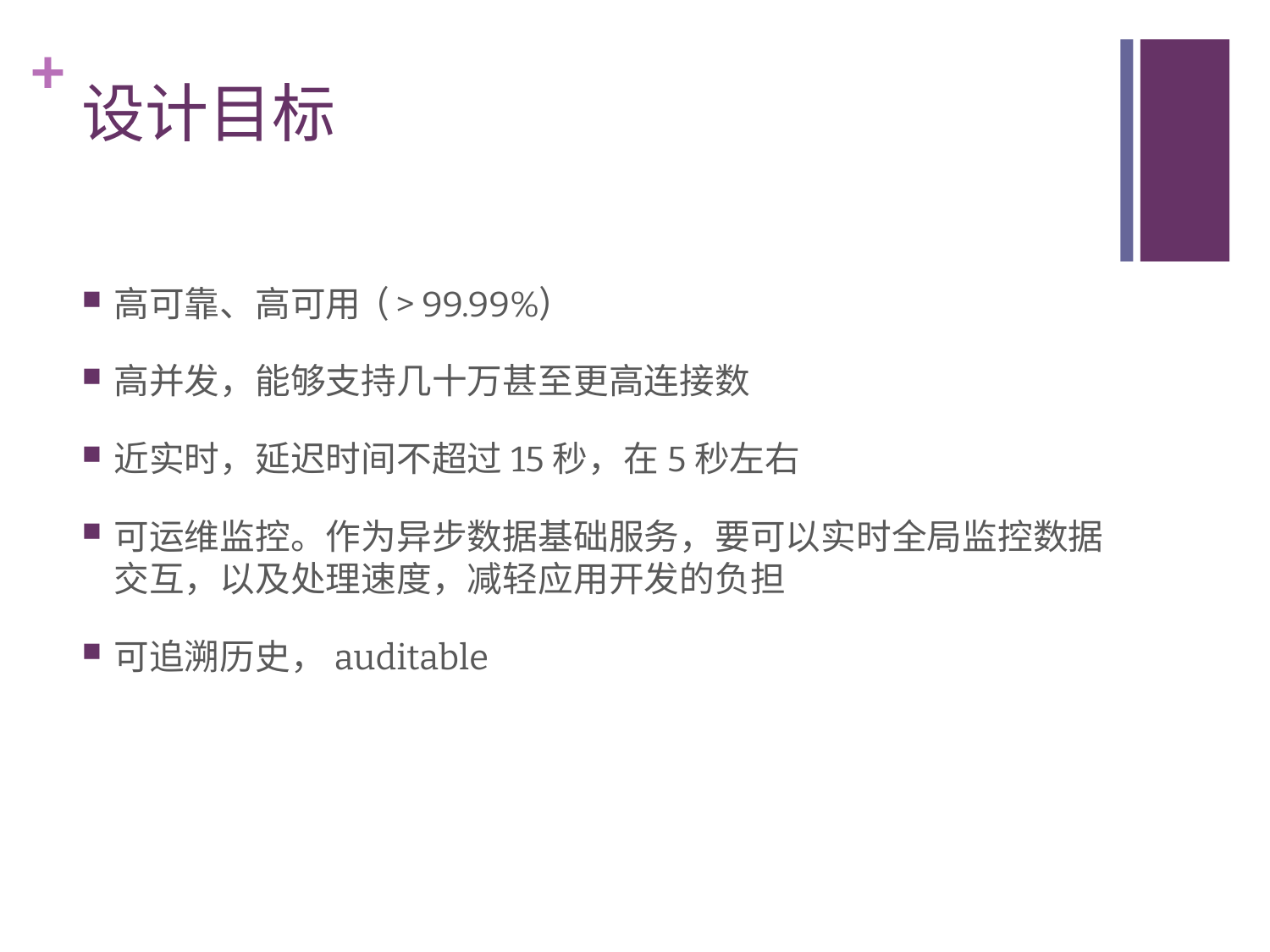

# 设计目标
高可靠、高可用 ( > 99.99%)
高并发，能够支持几十万甚至更高连接数
近实时，延迟时间不超过15秒，在5秒左右
可运维监控。作为异步数据基础服务，要可以实时全局监控数据交互，以及处理速度，减轻应用开发的负担
可追溯历史，auditable